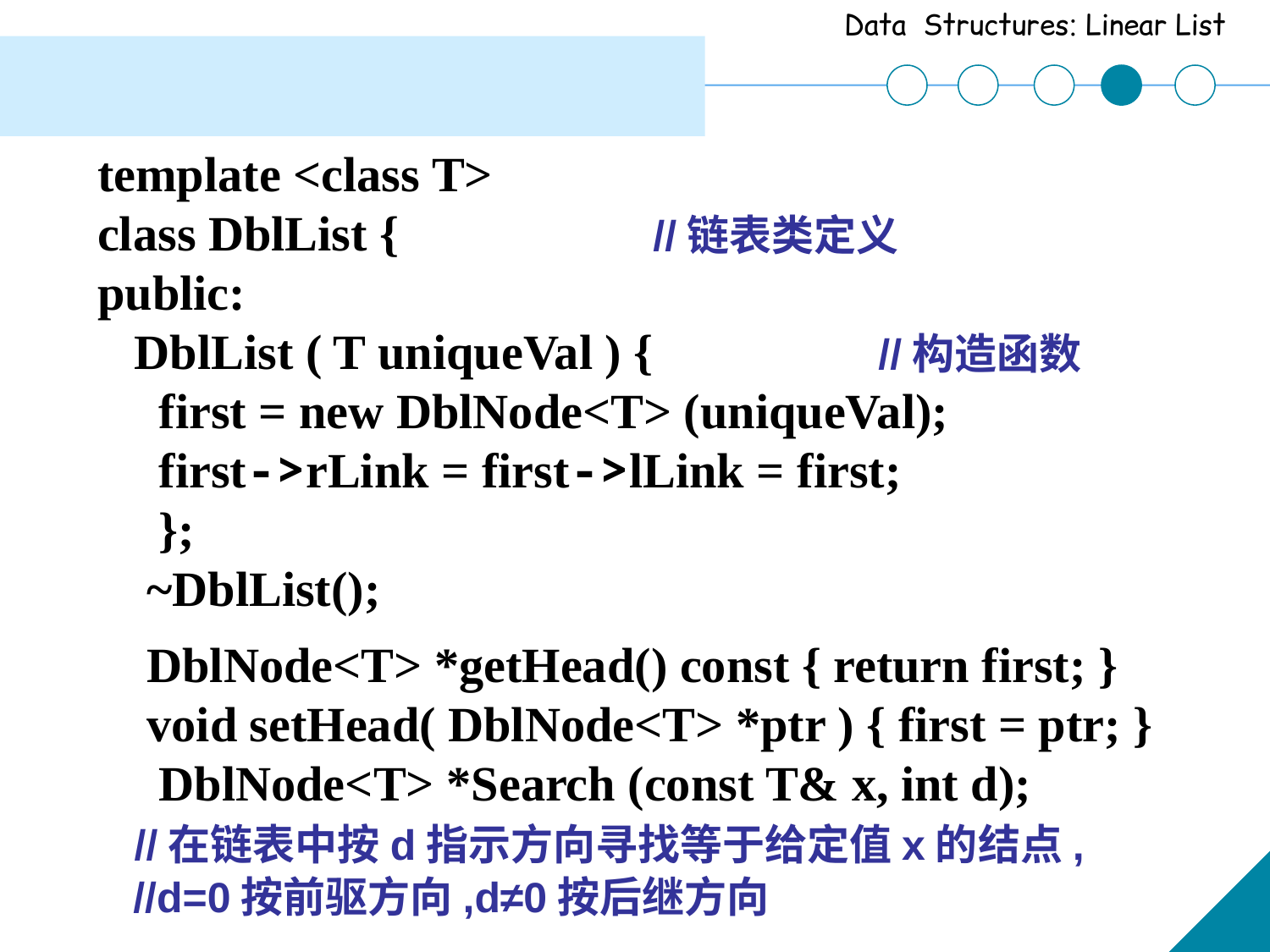

template <class T>
class DblList {		//链表类定义
public:
   DblList ( T uniqueVal ) {	        //构造函数
     first = new DblNode<T> (uniqueVal);
     first->rLink = first->lLink = first;
     };
    ~DblList();

    DblNode<T> *getHead() const { return first; }
    void setHead( DblNode<T> *ptr ) { first = ptr; }
     DblNode<T> *Search (const T& x, int d);
   //在链表中按d指示方向寻找等于给定值x的结点,
   //d=0按前驱方向,d≠0按后继方向